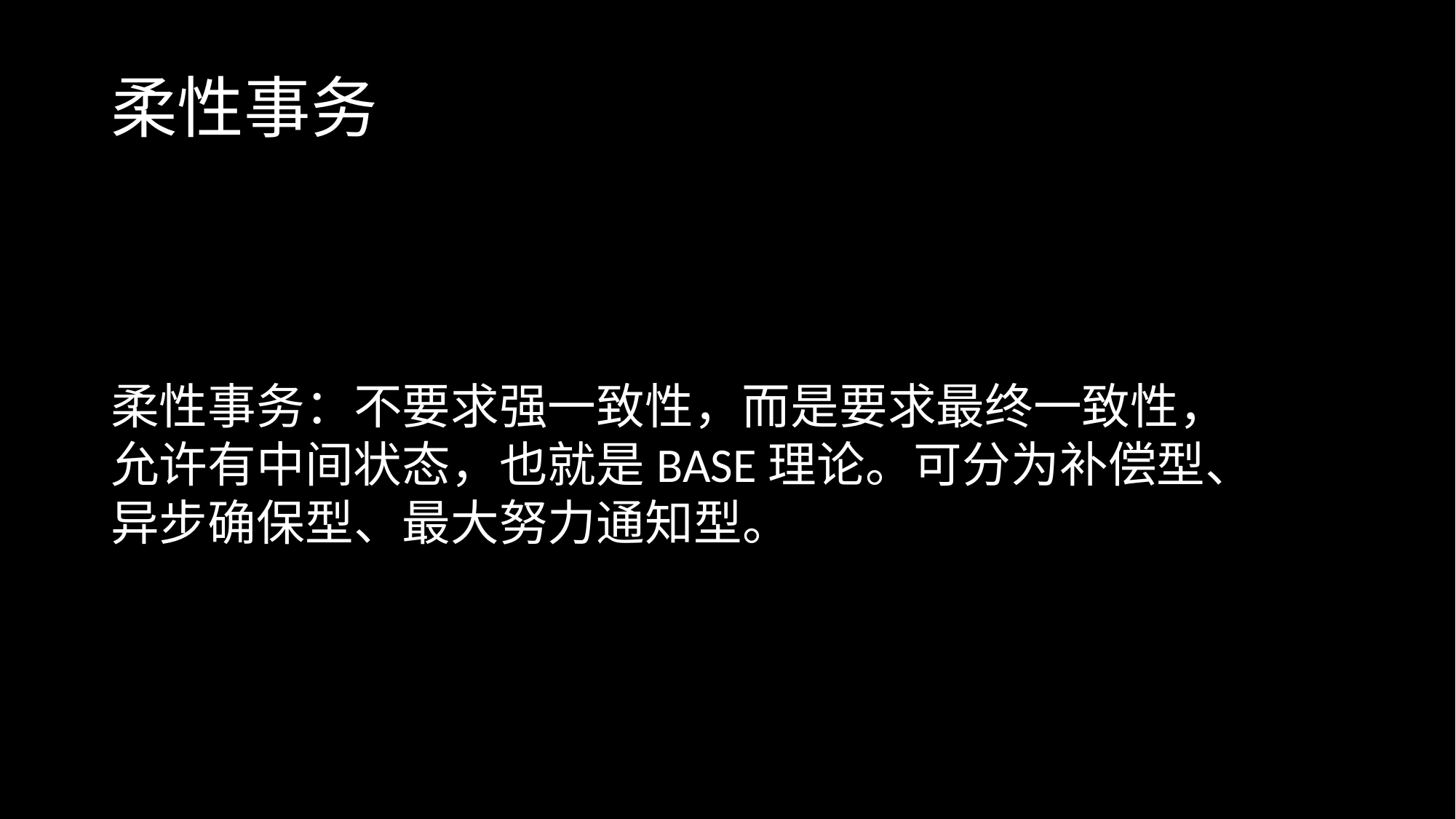

柔性事务
柔性事务：不要求强一致性，而是要求最终一致性，允许有中间状态，也就是BASE理论。可分为补偿型、异步确保型、最大努力通知型。